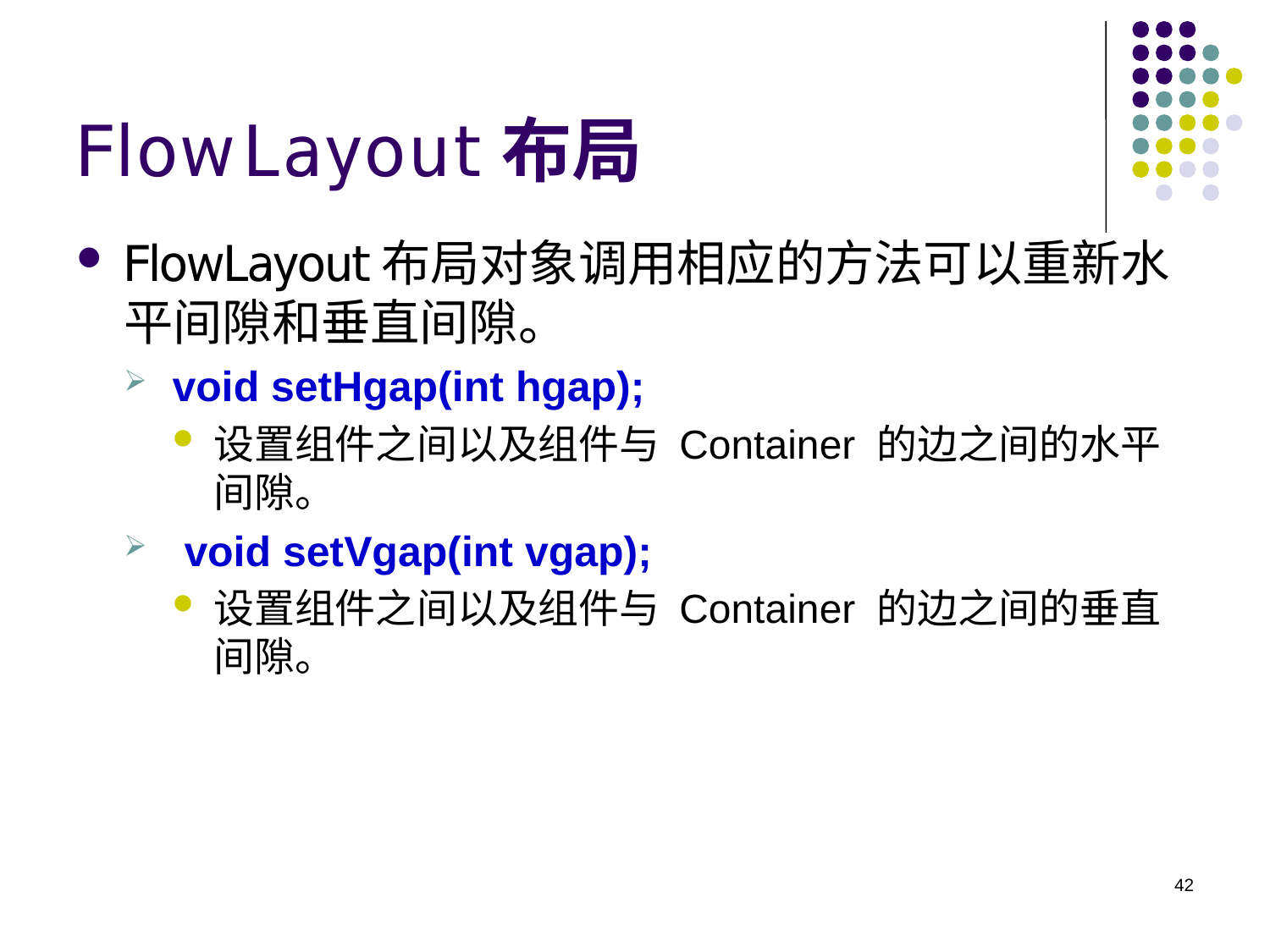

# FlowLayout布局
FlowLayout布局对象调用相应的方法可以重新水平间隙和垂直间隙。
void setHgap(int hgap);
设置组件之间以及组件与 Container 的边之间的水平间隙。
 void setVgap(int vgap);
设置组件之间以及组件与 Container 的边之间的垂直间隙。
42